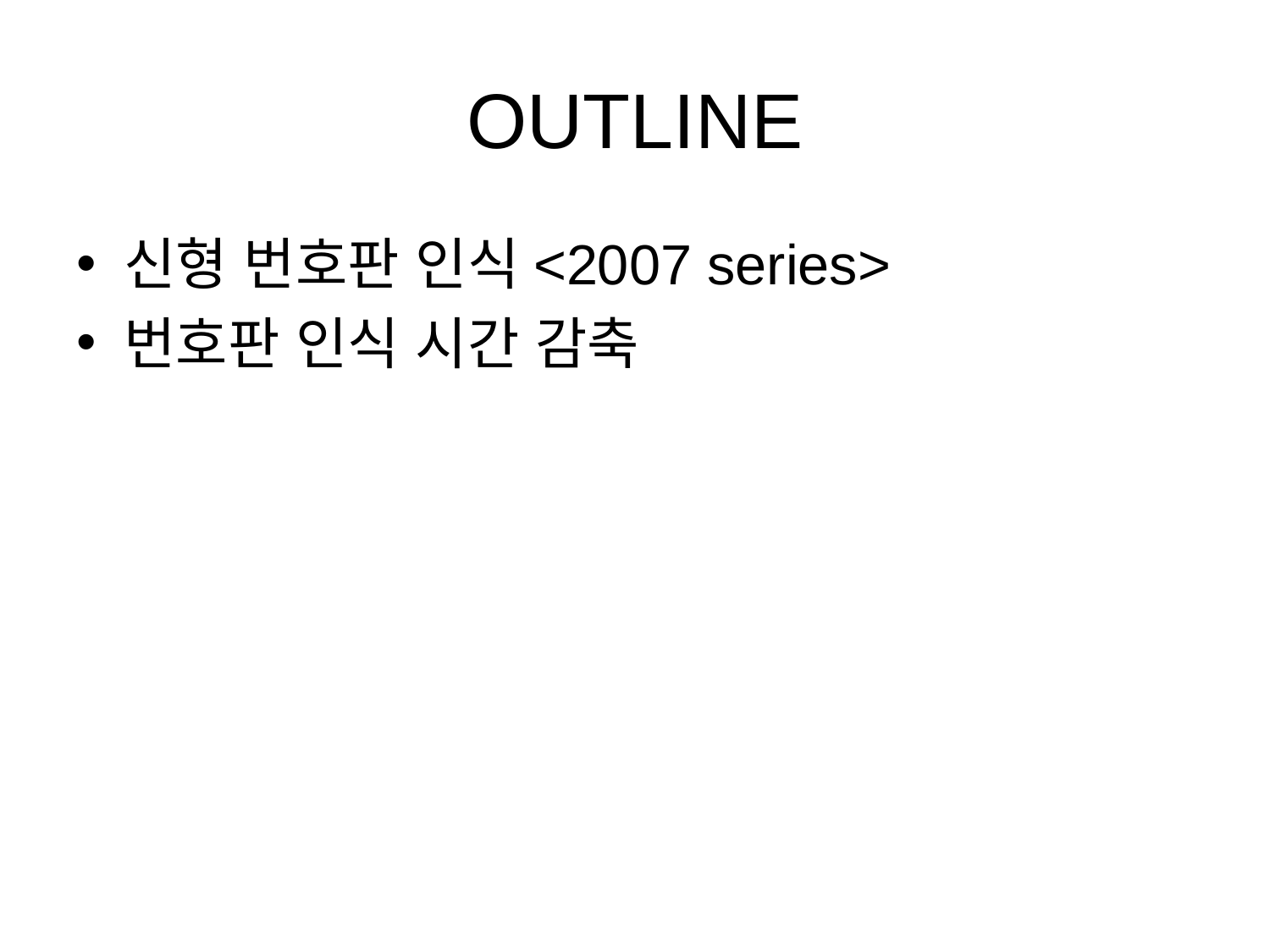

# OUTLINE
신형 번호판 인식<2007 series>
번호판 인식 시간 감축